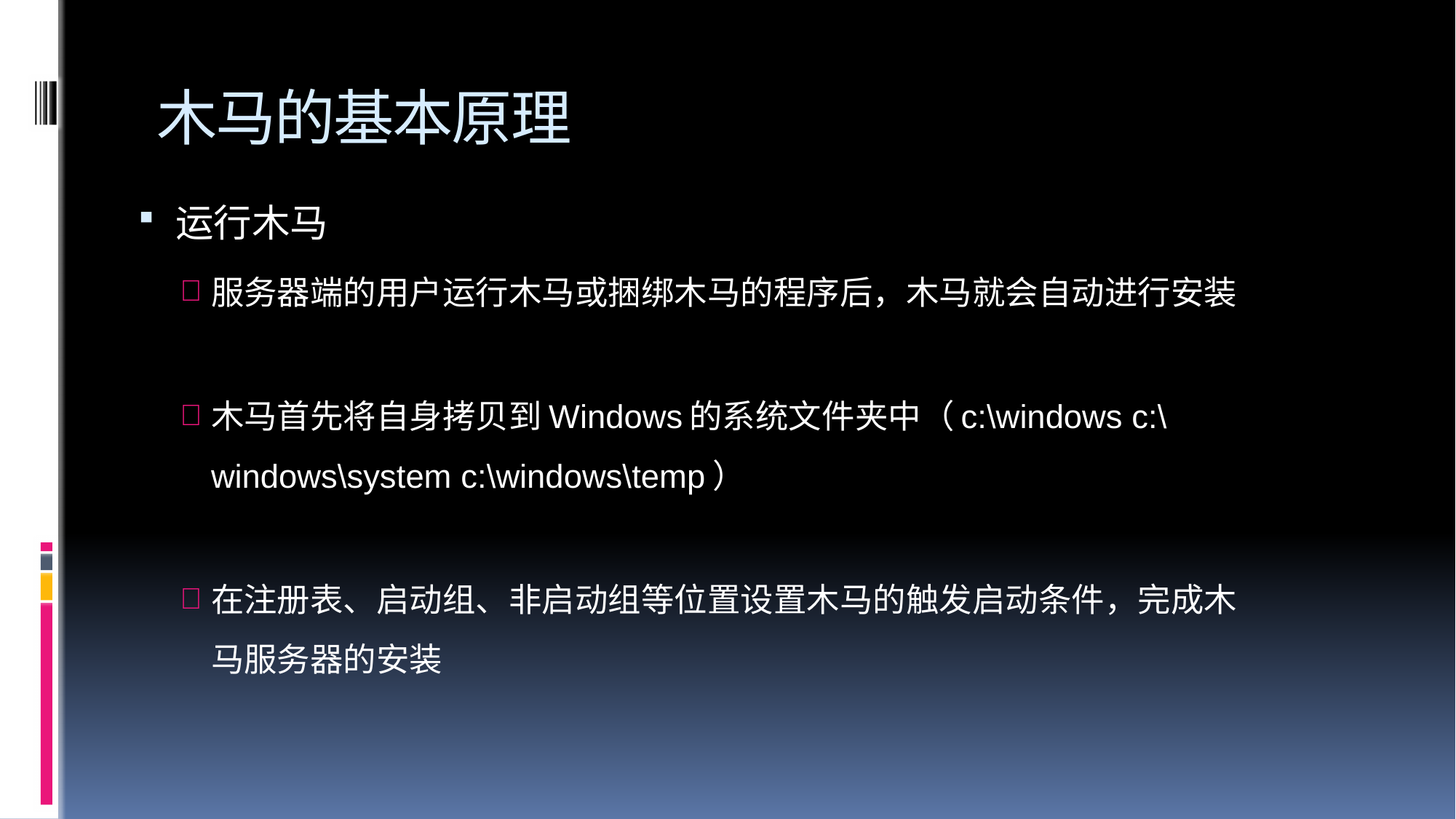

# 木马的基本原理
运行木马
服务器端的用户运行木马或捆绑木马的程序后，木马就会自动进行安装

木马首先将自身拷贝到Windows的系统文件夹中（c:\windows c:\windows\system c:\windows\temp）

在注册表、启动组、非启动组等位置设置木马的触发启动条件，完成木马服务器的安装